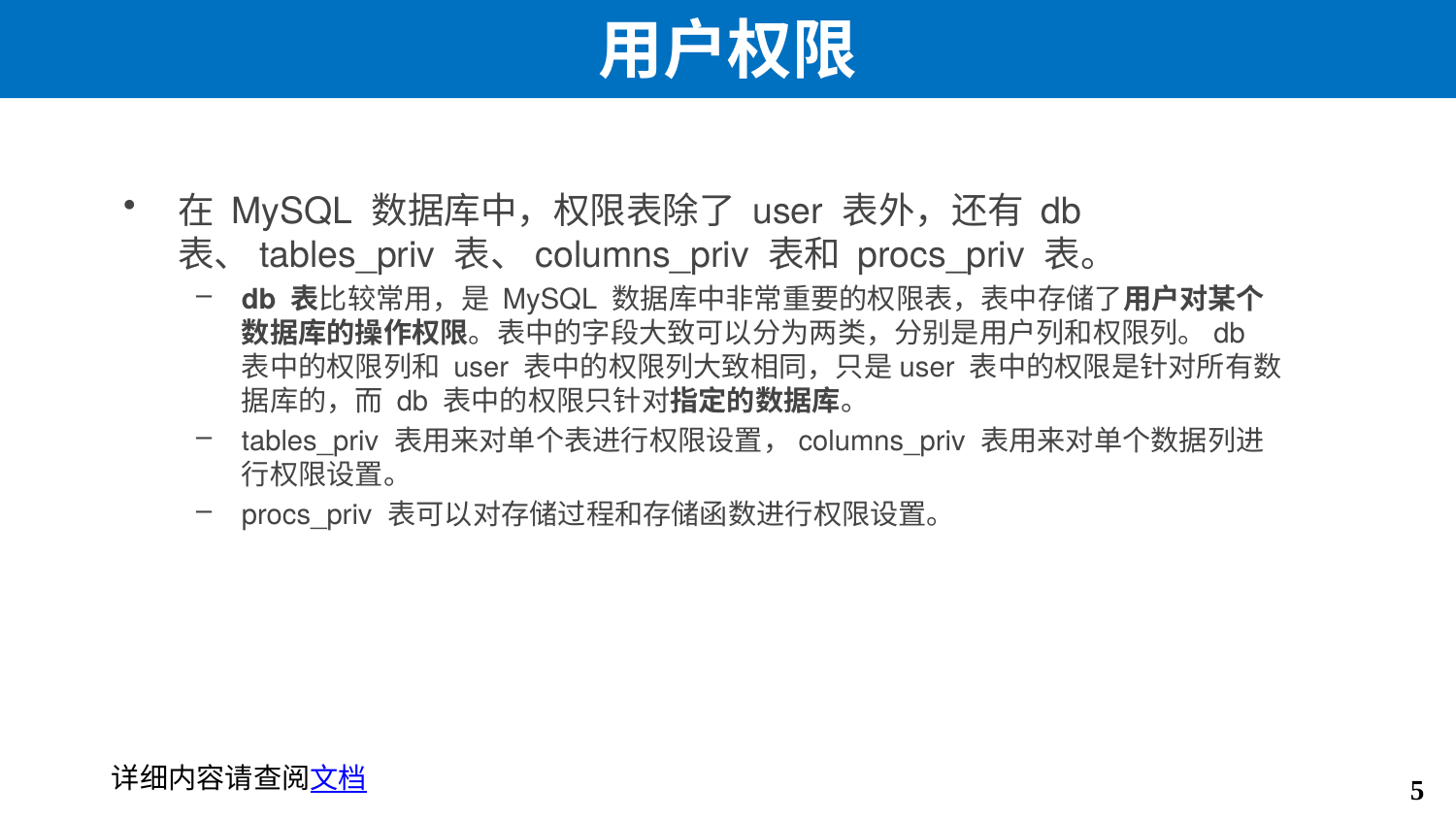

# 用户权限
在 MySQL 数据库中，权限表除了 user 表外，还有 db 表、tables_priv 表、columns_priv 表和 procs_priv 表。
db 表比较常用，是 MySQL 数据库中非常重要的权限表，表中存储了用户对某个数据库的操作权限。表中的字段大致可以分为两类，分别是用户列和权限列。db 表中的权限列和 user 表中的权限列大致相同，只是user 表中的权限是针对所有数据库的，而 db 表中的权限只针对指定的数据库。
tables_priv 表用来对单个表进行权限设置，columns_priv 表用来对单个数据列进行权限设置。
procs_priv 表可以对存储过程和存储函数进行权限设置。
详细内容请查阅文档